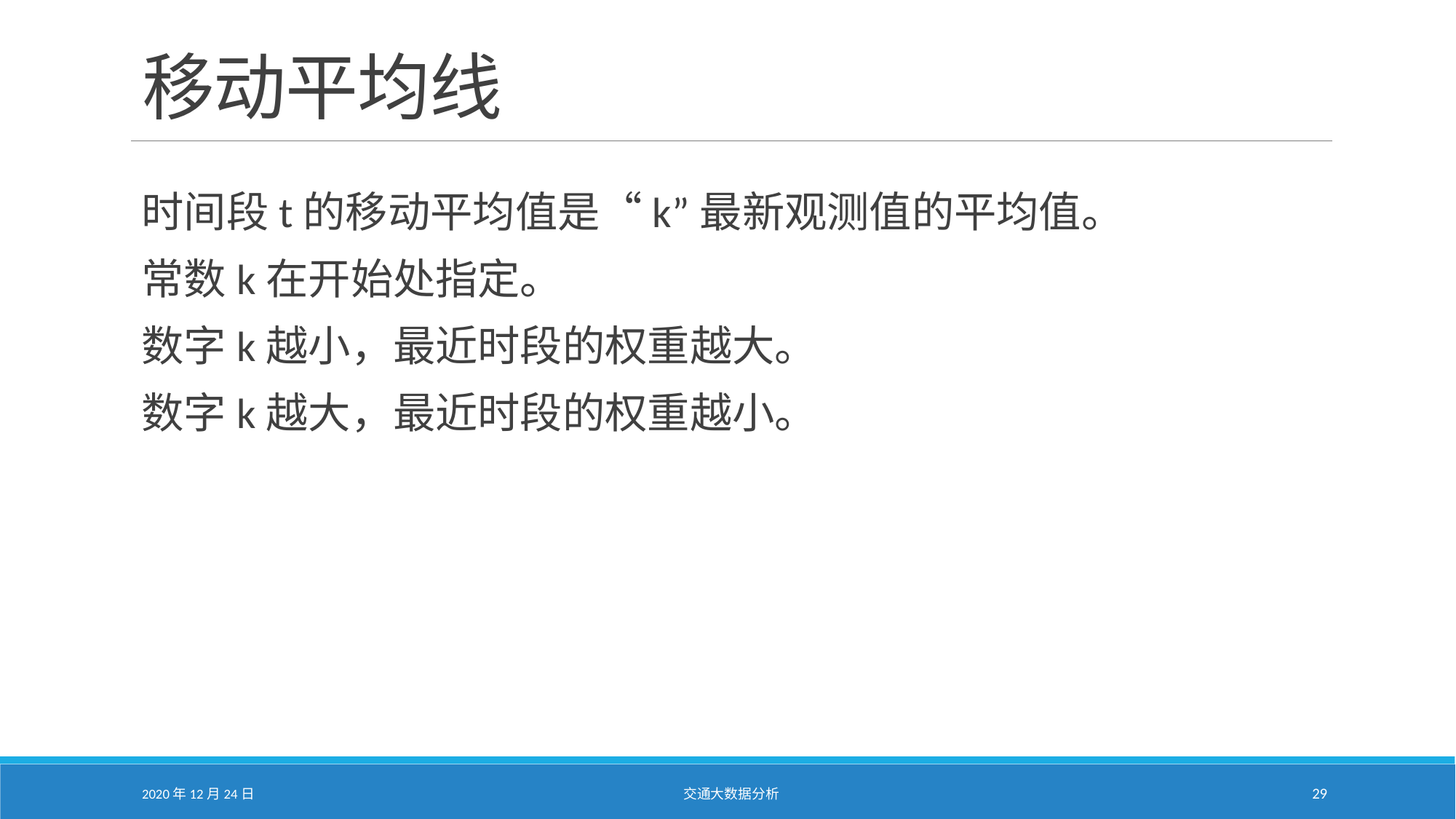

# 移动平均线
时间段t的移动平均值是“k”最新观测值的平均值。
常数k在开始处指定。
数字k越小，最近时段的权重越大。
数字k越大，最近时段的权重越小。
2020年12月24日
交通大数据分析
29